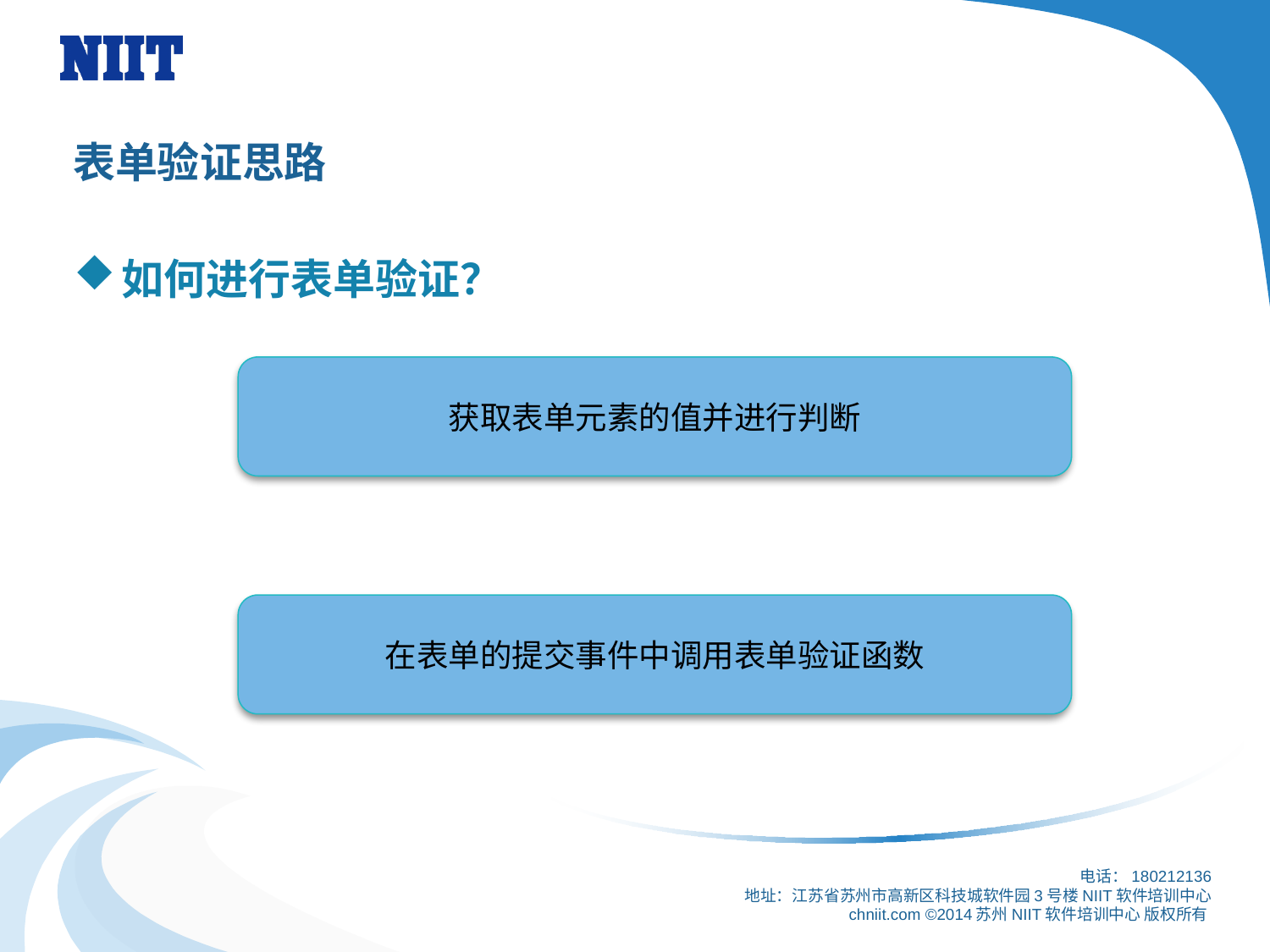

# 表单验证思路
如何进行表单验证？
获取表单元素的值并进行判断
在表单的提交事件中调用表单验证函数